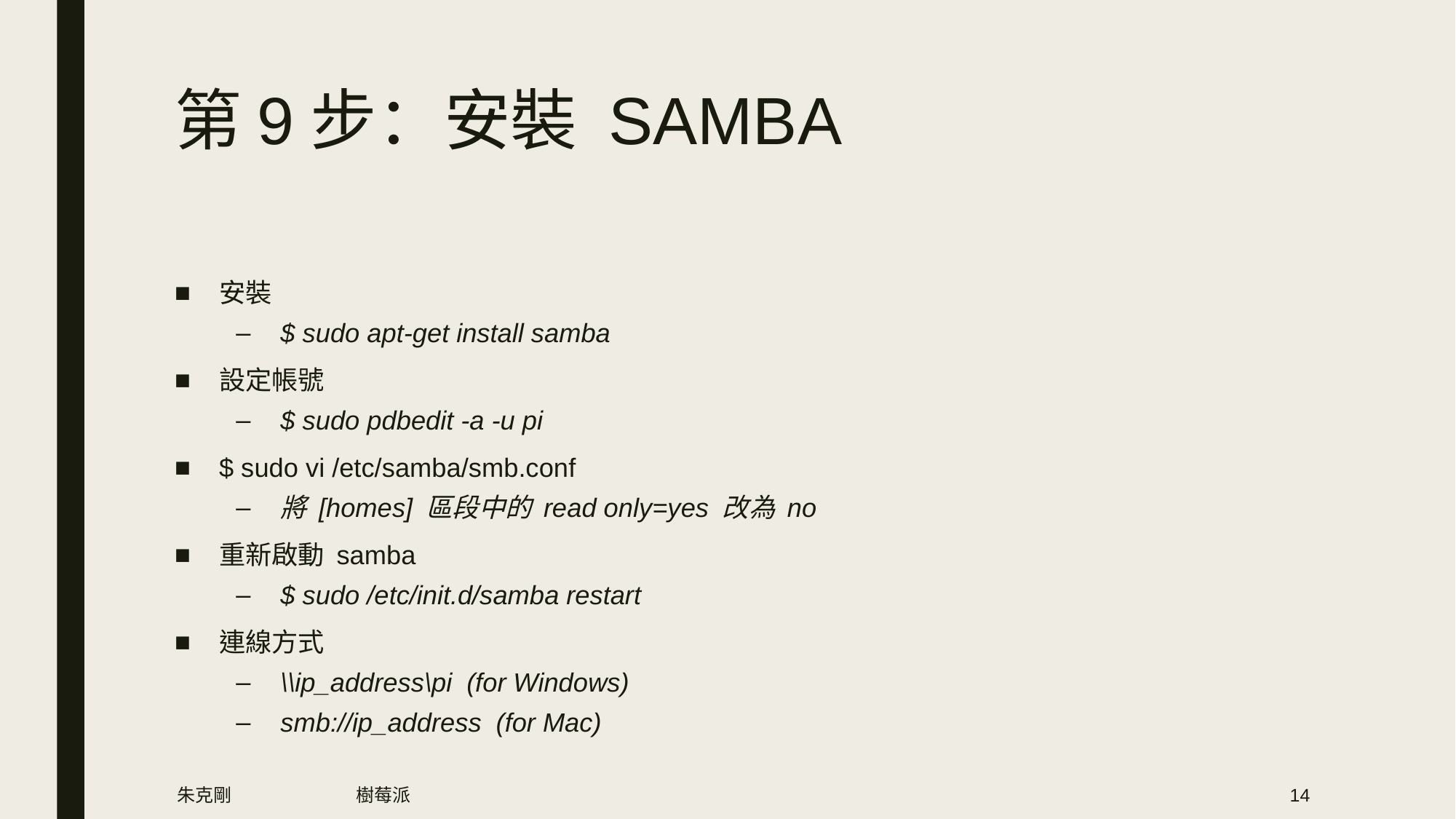

# 第9步：安裝 SAMBA
安裝
$ sudo apt-get install samba
設定帳號
$ sudo pdbedit -a -u pi
$ sudo vi /etc/samba/smb.conf
將 [homes] 區段中的 read only=yes 改為 no
重新啟動 samba
$ sudo /etc/init.d/samba restart
連線方式
\\ip_address\pi  (for Windows)
smb://ip_address  (for Mac)
朱克剛
樹莓派
14